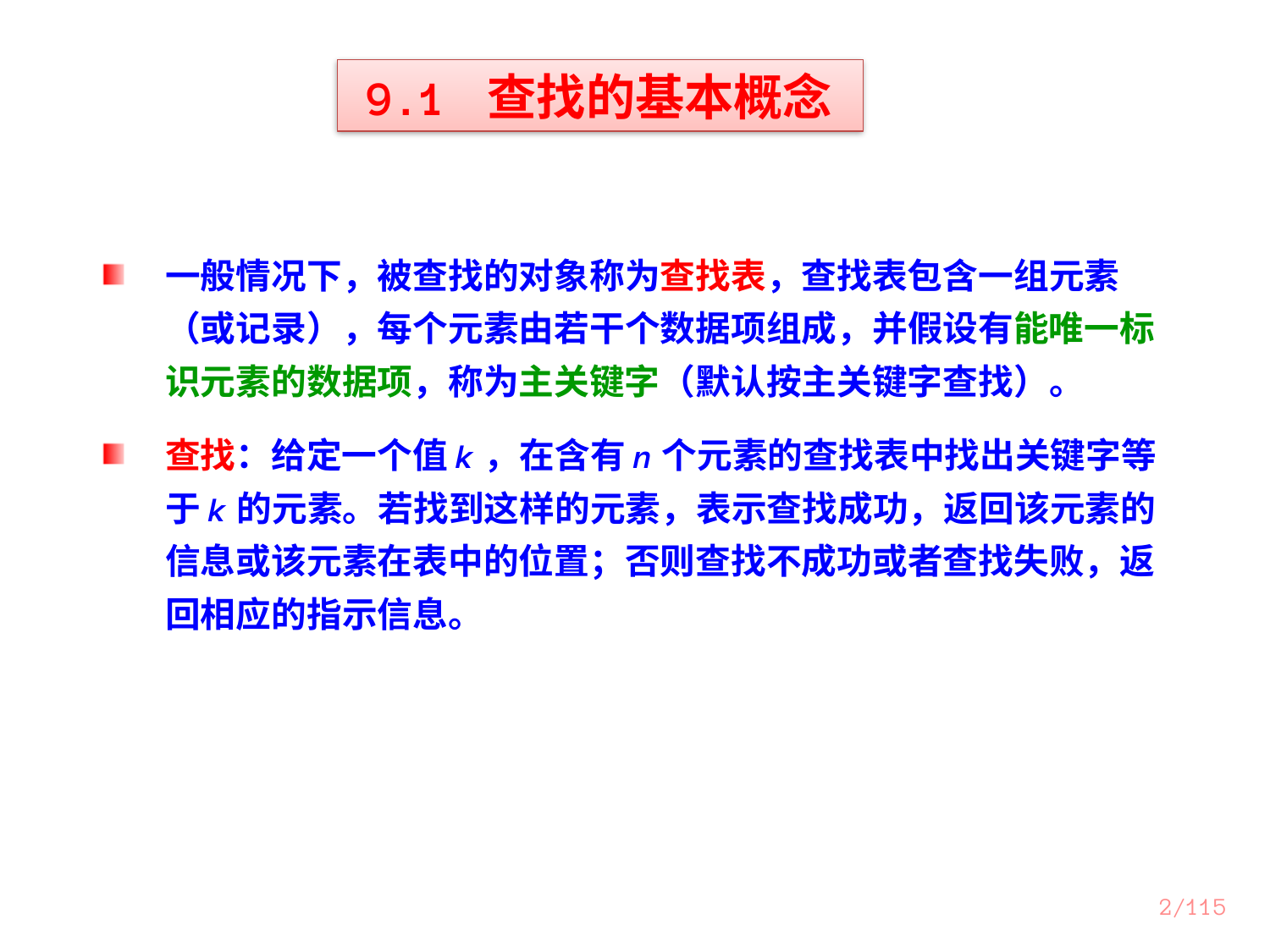

9.1 查找的基本概念
一般情况下，被查找的对象称为查找表，查找表包含一组元素（或记录），每个元素由若干个数据项组成，并假设有能唯一标识元素的数据项，称为主关键字（默认按主关键字查找）。
查找：给定一个值k，在含有n个元素的查找表中找出关键字等于k的元素。若找到这样的元素，表示查找成功，返回该元素的信息或该元素在表中的位置；否则查找不成功或者查找失败，返回相应的指示信息。
2/115